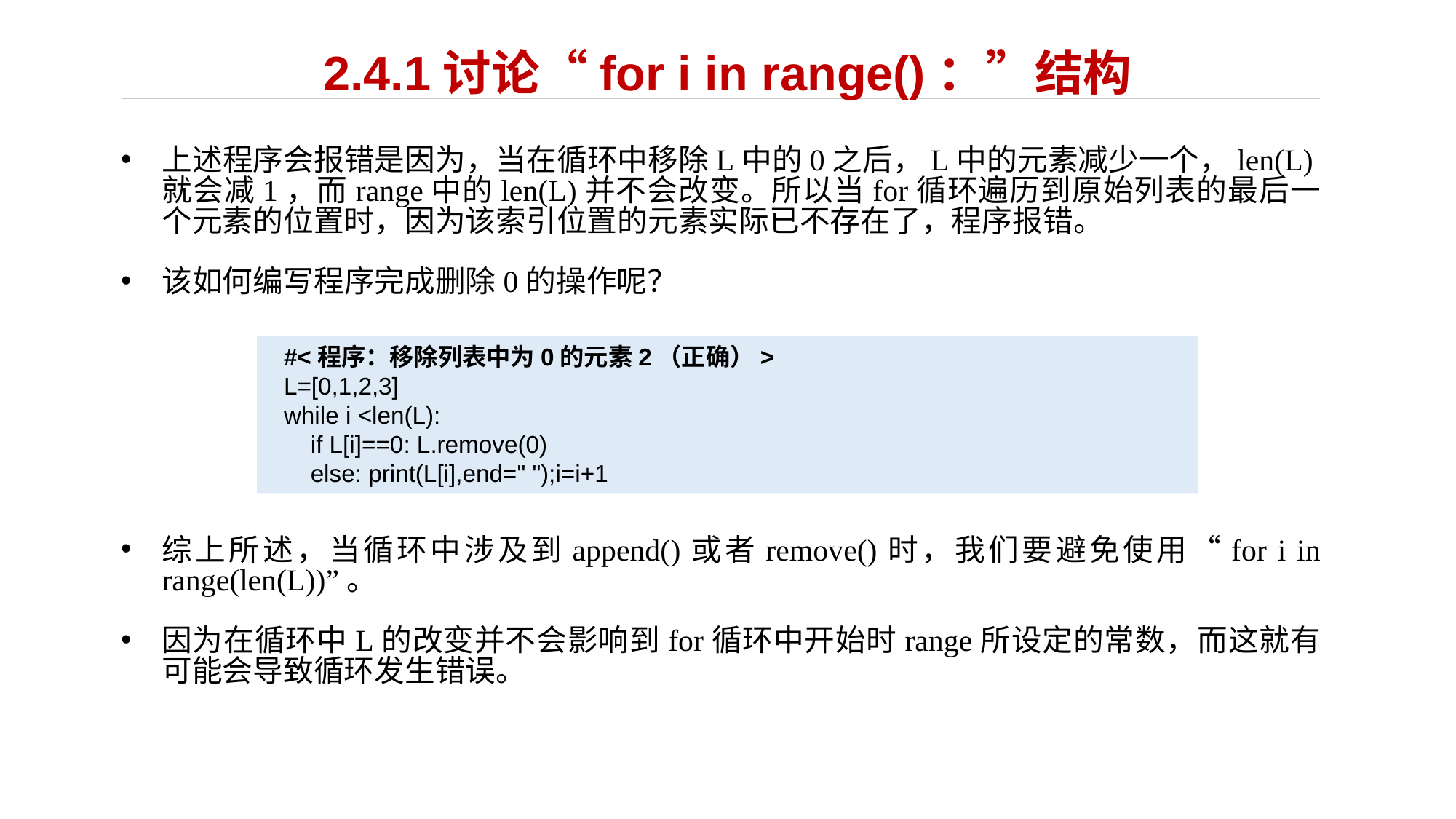

# 2.4.1讨论“for i in range()：”结构
上述程序会报错是因为，当在循环中移除L中的0之后，L中的元素减少一个，len(L)就会减1，而range中的len(L)并不会改变。所以当for循环遍历到原始列表的最后一个元素的位置时，因为该索引位置的元素实际已不存在了，程序报错。

该如何编写程序完成删除0的操作呢？
#<程序：移除列表中为0的元素2（正确）>
L=[0,1,2,3]
while i <len(L):
    if L[i]==0: L.remove(0)
    else: print(L[i],end=" ");i=i+1

综上所述，当循环中涉及到append()或者remove()时，我们要避免使用“for i in range(len(L))”。

因为在循环中L的改变并不会影响到for循环中开始时range所设定的常数，而这就有可能会导致循环发生错误。